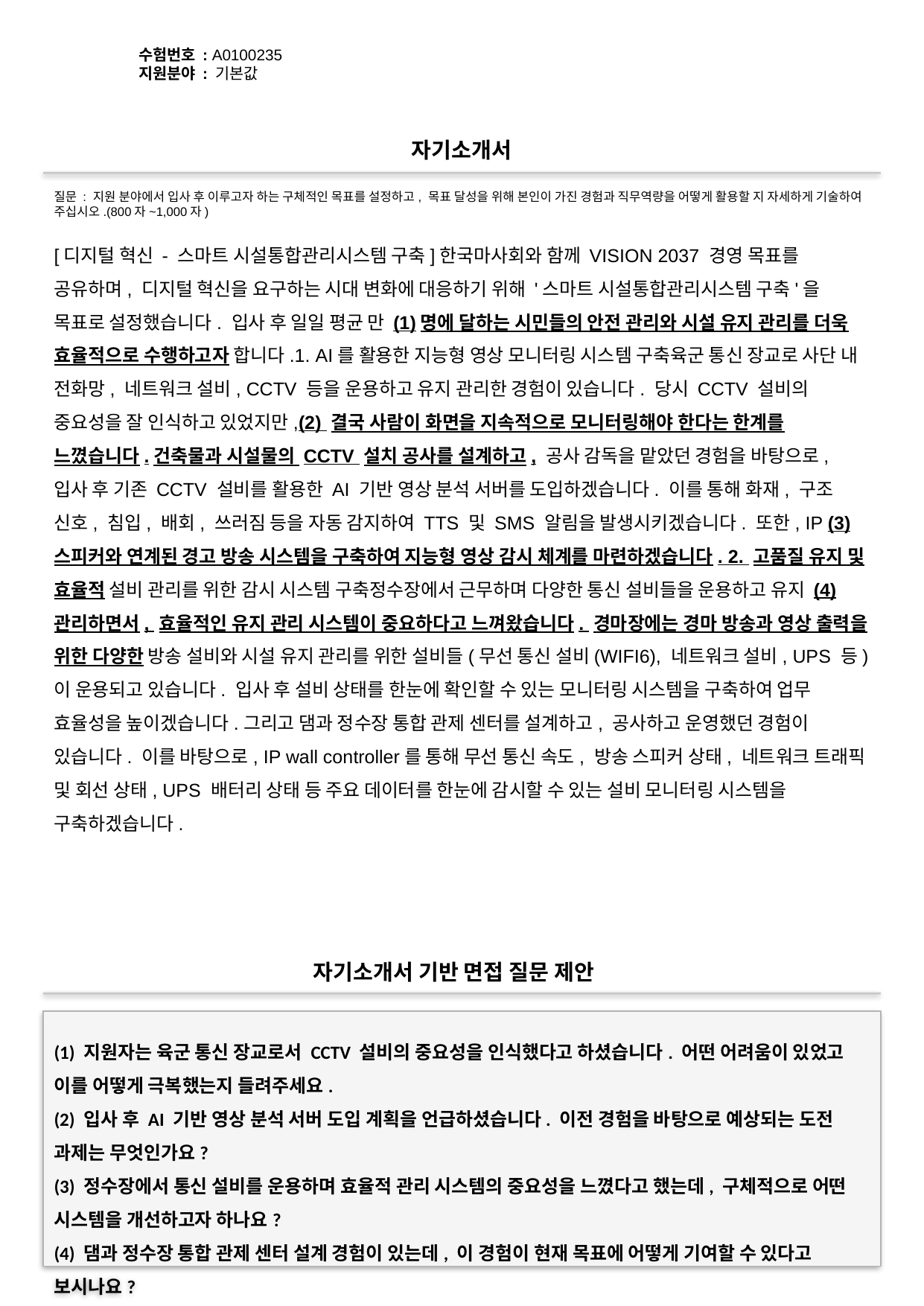

수험번호 : A0100235
지원분야 : 기본값
#

자기소개서

질문 : 지원 분야에서 입사 후 이루고자 하는 구체적인 목표를 설정하고, 목표 달성을 위해 본인이 가진 경험과 직무역량을 어떻게 활용할 지 자세하게 기술하여 주십시오.(800자~1,000자)

[디지털 혁신 - 스마트 시설통합관리시스템 구축]한국마사회와 함께 VISION 2037 경영 목표를 공유하며, 디지털 혁신을 요구하는 시대 변화에 대응하기 위해 '스마트 시설통합관리시스템 구축'을 목표로 설정했습니다. 입사 후 일일 평균 만 (1)명에 달하는 시민들의 안전 관리와 시설 유지 관리를 더욱 효율적으로 수행하고자 합니다.1. AI를 활용한 지능형 영상 모니터링 시스템 구축육군 통신 장교로 사단 내 전화망, 네트워크 설비, CCTV 등을 운용하고 유지 관리한 경험이 있습니다. 당시 CCTV 설비의 중요성을 잘 인식하고 있었지만,(2) 결국 사람이 화면을 지속적으로 모니터링해야 한다는 한계를 느꼈습니다.건축물과 시설물의 CCTV 설치 공사를 설계하고, 공사 감독을 맡았던 경험을 바탕으로, 입사 후 기존 CCTV 설비를 활용한 AI 기반 영상 분석 서버를 도입하겠습니다. 이를 통해 화재, 구조 신호, 침입, 배회, 쓰러짐 등을 자동 감지하여 TTS 및 SMS 알림을 발생시키겠습니다. 또한, IP (3)스피커와 연계된 경고 방송 시스템을 구축하여 지능형 영상 감시 체계를 마련하겠습니다. 2. 고품질 유지 및 효율적 설비 관리를 위한 감시 시스템 구축정수장에서 근무하며 다양한 통신 설비들을 운용하고 유지 (4)관리하면서, 효율적인 유지 관리 시스템이 중요하다고 느껴왔습니다. 경마장에는 경마 방송과 영상 출력을 위한 다양한 방송 설비와 시설 유지 관리를 위한 설비들(무선 통신 설비(WIFI6), 네트워크 설비, UPS 등)이 운용되고 있습니다. 입사 후 설비 상태를 한눈에 확인할 수 있는 모니터링 시스템을 구축하여 업무 효율성을 높이겠습니다.그리고 댐과 정수장 통합 관제 센터를 설계하고, 공사하고 운영했던 경험이 있습니다. 이를 바탕으로, IP wall controller를 통해 무선 통신 속도, 방송 스피커 상태, 네트워크 트래픽 및 회선 상태, UPS 배터리 상태 등 주요 데이터를 한눈에 감시할 수 있는 설비 모니터링 시스템을 구축하겠습니다.

자기소개서 기반 면접 질문 제안

(1) 지원자는 육군 통신 장교로서 CCTV 설비의 중요성을 인식했다고 하셨습니다. 어떤 어려움이 있었고 이를 어떻게 극복했는지 들려주세요.
(2) 입사 후 AI 기반 영상 분석 서버 도입 계획을 언급하셨습니다. 이전 경험을 바탕으로 예상되는 도전 과제는 무엇인가요?
(3) 정수장에서 통신 설비를 운용하며 효율적 관리 시스템의 중요성을 느꼈다고 했는데, 구체적으로 어떤 시스템을 개선하고자 하나요?
(4) 댐과 정수장 통합 관제 센터 설계 경험이 있는데, 이 경험이 현재 목표에 어떻게 기여할 수 있다고 보시나요?